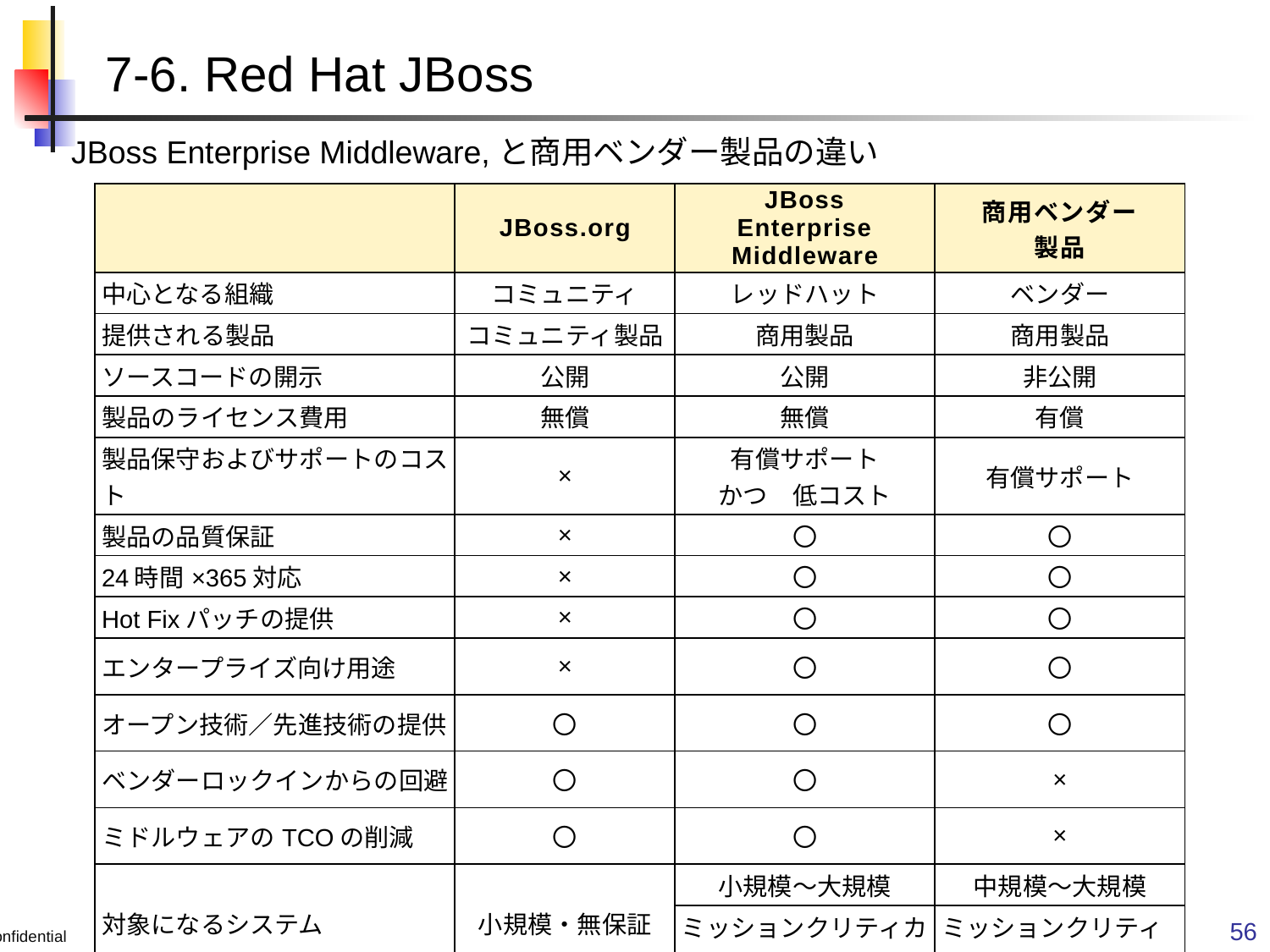

7-6. Red Hat JBoss
JBoss Enterprise Middleware,と商用ベンダー製品の違い
|  | JBoss.org | JBoss Enterprise Middleware | 商用ベンダー 製品 |
| --- | --- | --- | --- |
| 中心となる組織 | コミュニティ | レッドハット | ベンダー |
| 提供される製品 | コミュニティ製品 | 商用製品 | 商用製品 |
| ソースコードの開示 | 公開 | 公開 | 非公開 |
| 製品のライセンス費用 | 無償 | 無償 | 有償 |
| 製品保守およびサポートのコスト | × | 有償サポート かつ　低コスト | 有償サポート |
| 製品の品質保証 | × | 〇 | 〇 |
| 24時間×365対応 | × | 〇 | 〇 |
| Hot Fixパッチの提供 | × | 〇 | 〇 |
| エンタープライズ向け用途 | × | 〇 | 〇 |
| オープン技術／先進技術の提供 | 〇 | 〇 | 〇 |
| ベンダーロックインからの回避 | 〇 | 〇 | × |
| ミドルウェアのTCOの削減 | 〇 | 〇 | × |
| 対象になるシステム | 小規模・無保証 | 小規模〜大規模 | 中規模〜大規模 |
|  |  | ミッションクリティカル | ミッションクリティカル |